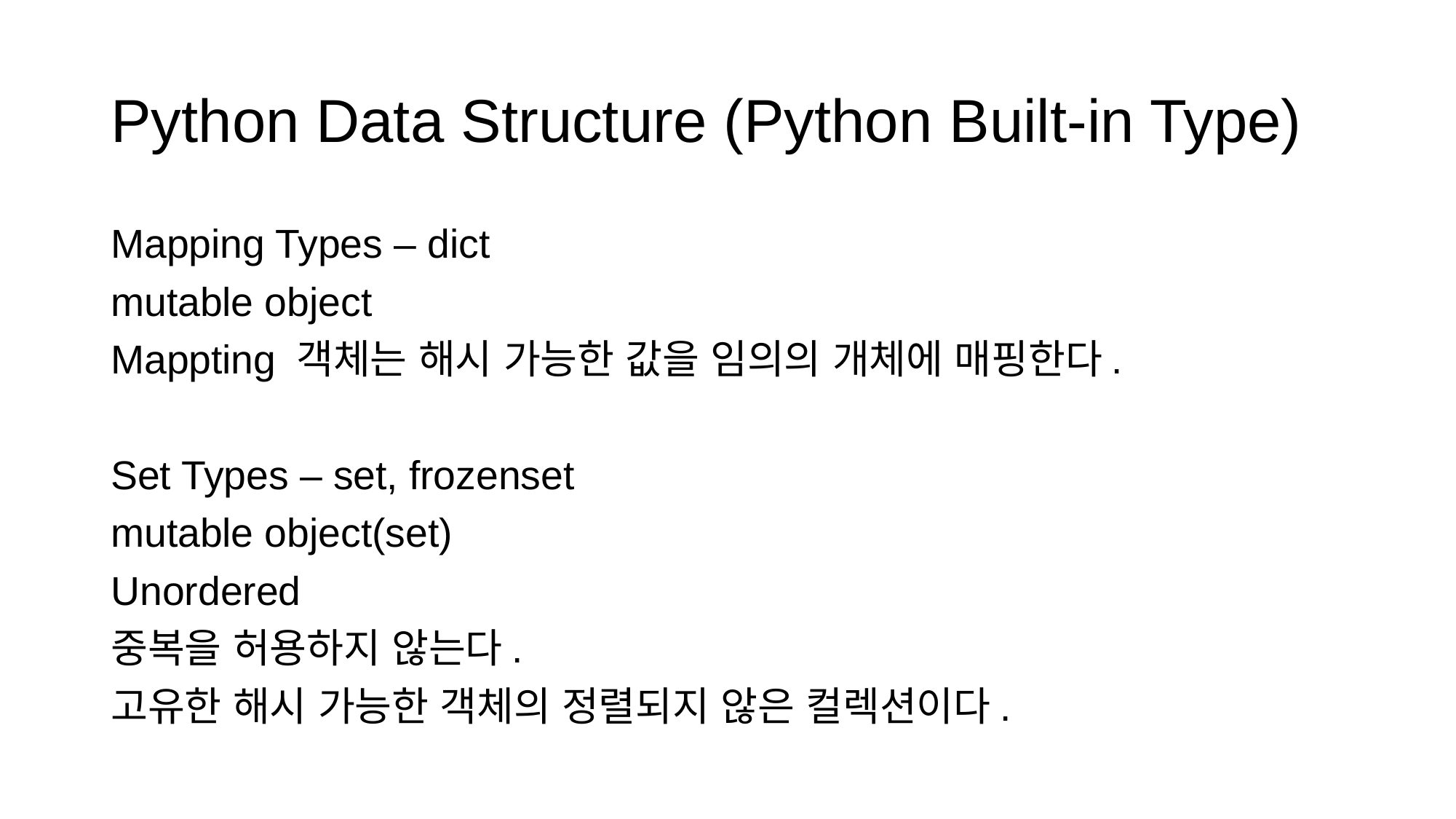

# Python Data Structure (Python Built-in Type)
Mapping Types – dict
mutable object
Mappting 객체는 해시 가능한 값을 임의의 개체에 매핑한다.

Set Types – set, frozenset
mutable object(set)
Unordered
중복을 허용하지 않는다.
고유한 해시 가능한 객체의 정렬되지 않은 컬렉션이다.